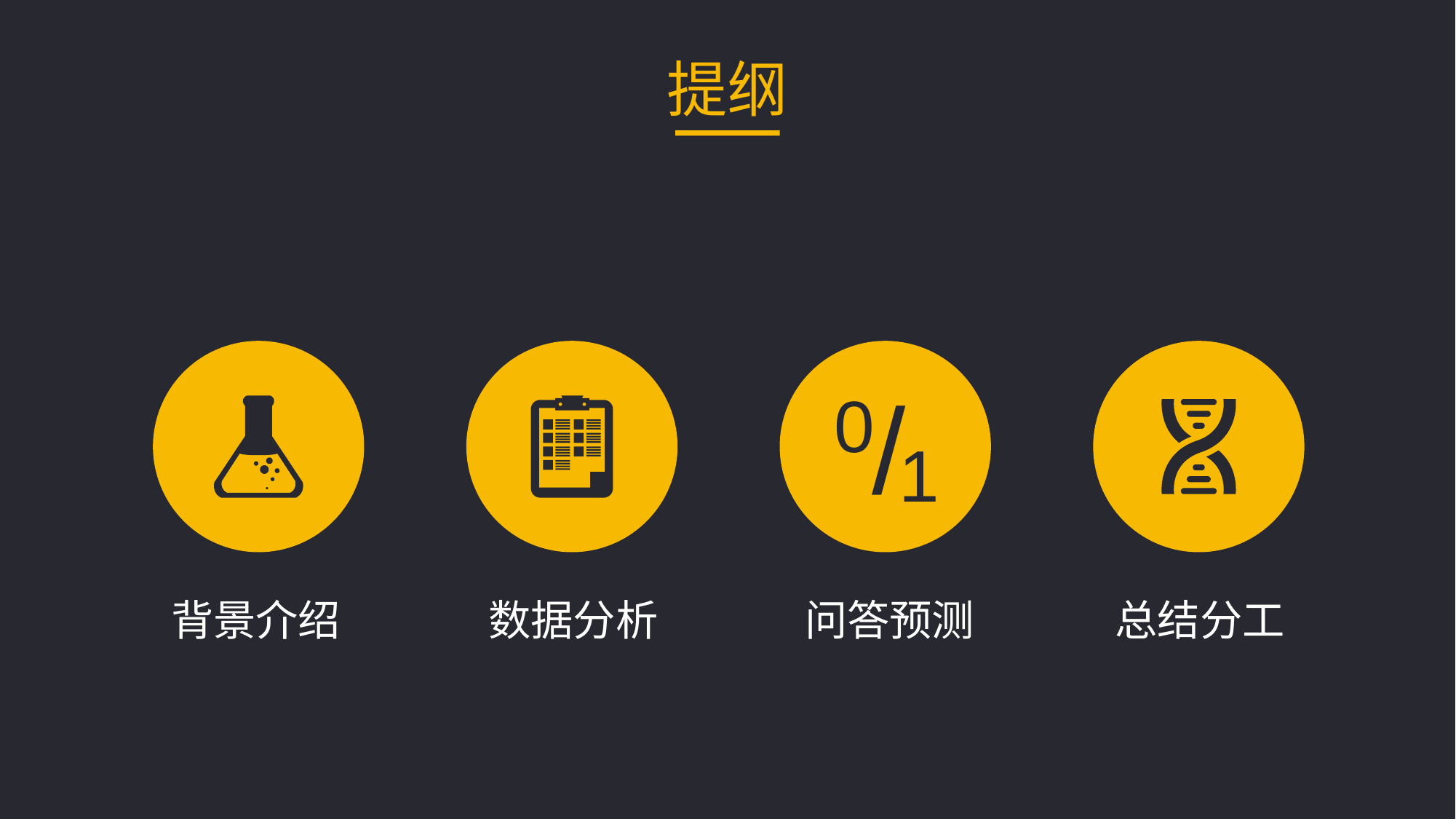

提纲

/
0
1
背景介绍
数据分析
问答预测
总结分工